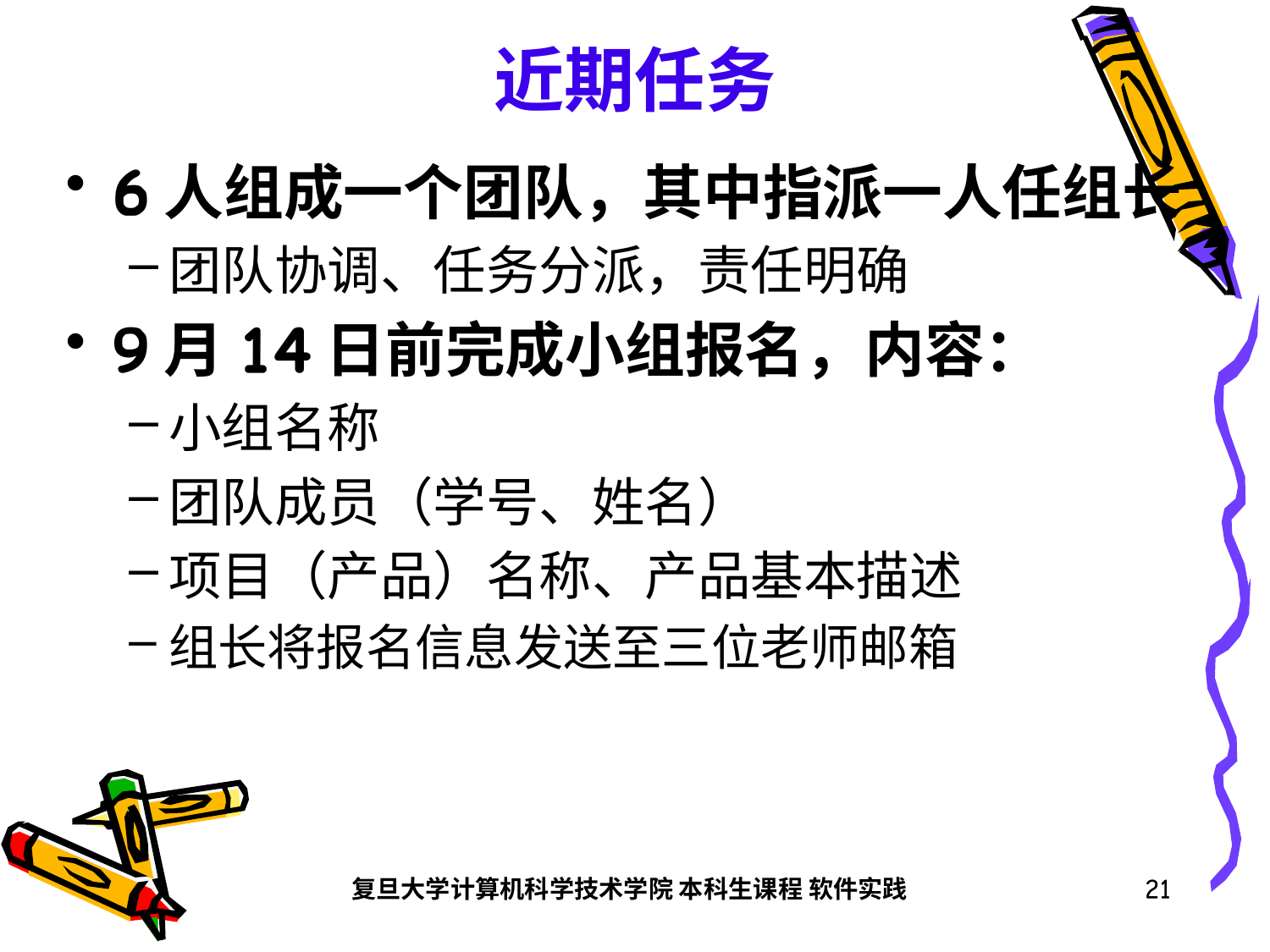

# 近期任务
6人组成一个团队，其中指派一人任组长
团队协调、任务分派，责任明确
9月14日前完成小组报名，内容：
小组名称
团队成员（学号、姓名）
项目（产品）名称、产品基本描述
组长将报名信息发送至三位老师邮箱
复旦大学计算机科学技术学院 本科生课程 软件实践
21